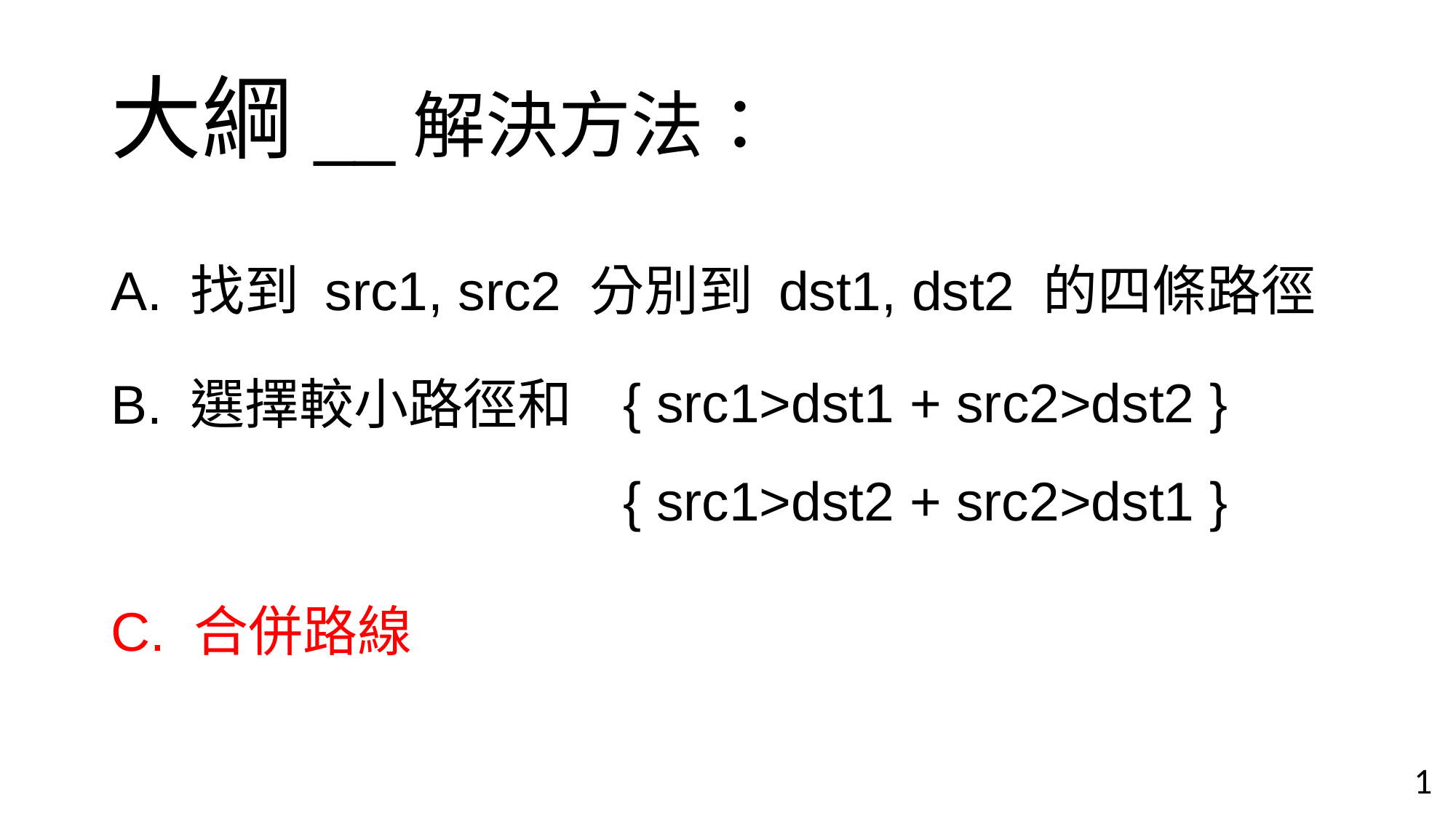

# 大綱__解決方法：
A. 找到 src1, src2 分別到 dst1, dst2 的四條路徑
B. 選擇較小路徑和

C. 合併路線
{ src1>dst1 + src2>dst2 }
{ src1>dst2 + src2>dst1 }
1